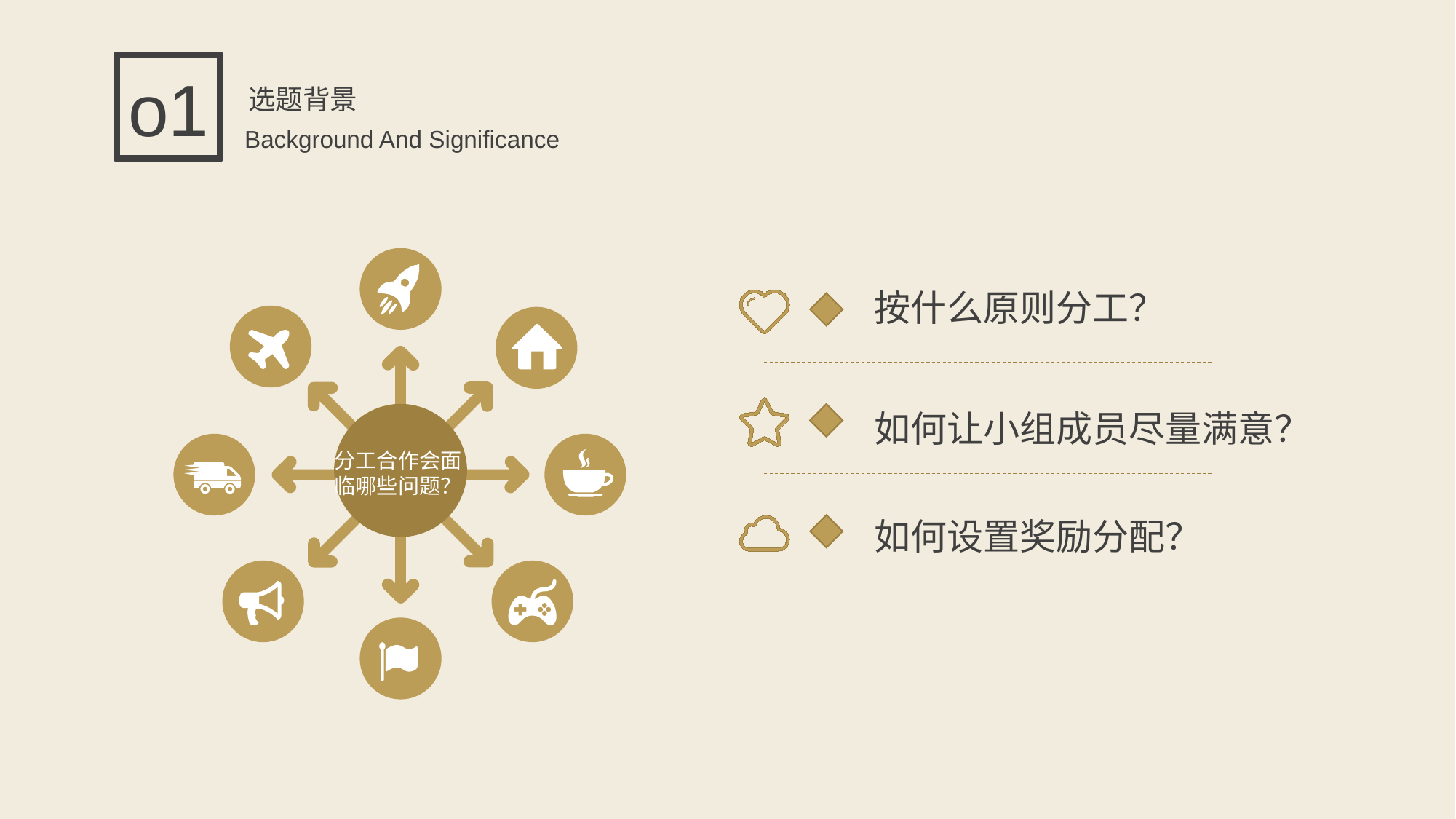

选题背景

o1
 Background And Significance

按什么原则分工？

如何让小组成员尽量满意？

分工合作会面临哪些问题？

如何设置奖励分配？